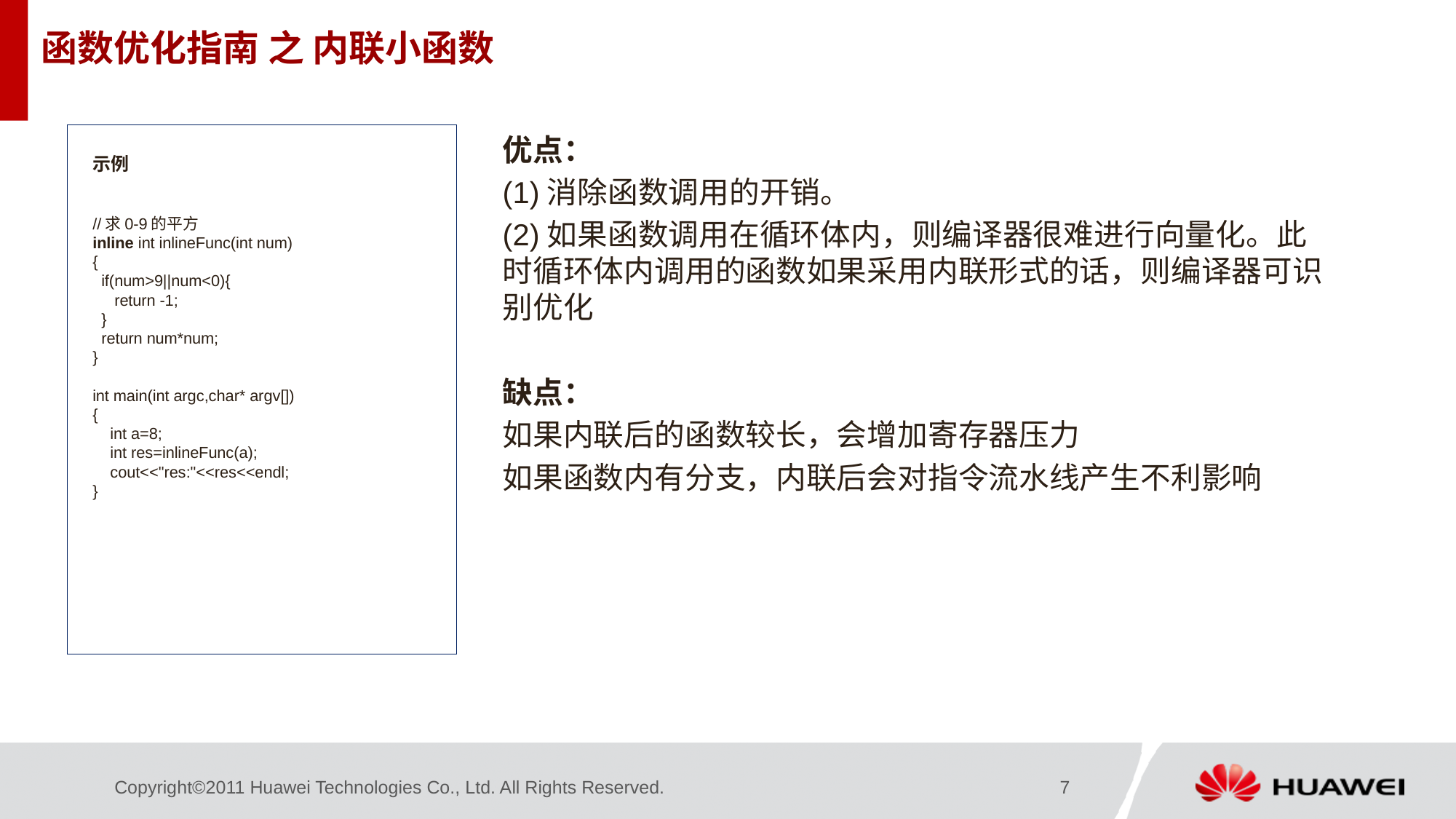

# 函数优化指南 之 内联小函数

优点：
(1)消除函数调用的开销。
(2)如果函数调用在循环体内，则编译器很难进行向量化。此时循环体内调用的函数如果采用内联形式的话，则编译器可识别优化

缺点：
如果内联后的函数较长，会增加寄存器压力
如果函数内有分支，内联后会对指令流水线产生不利影响
示例
//求0-9的平方
inline int inlineFunc(int num)
{
  if(num>9||num<0){
     return -1;
  }
  return num*num;
}

int main(int argc,char* argv[])
{
    int a=8;
    int res=inlineFunc(a);
    cout<<"res:"<<res<<endl;
}